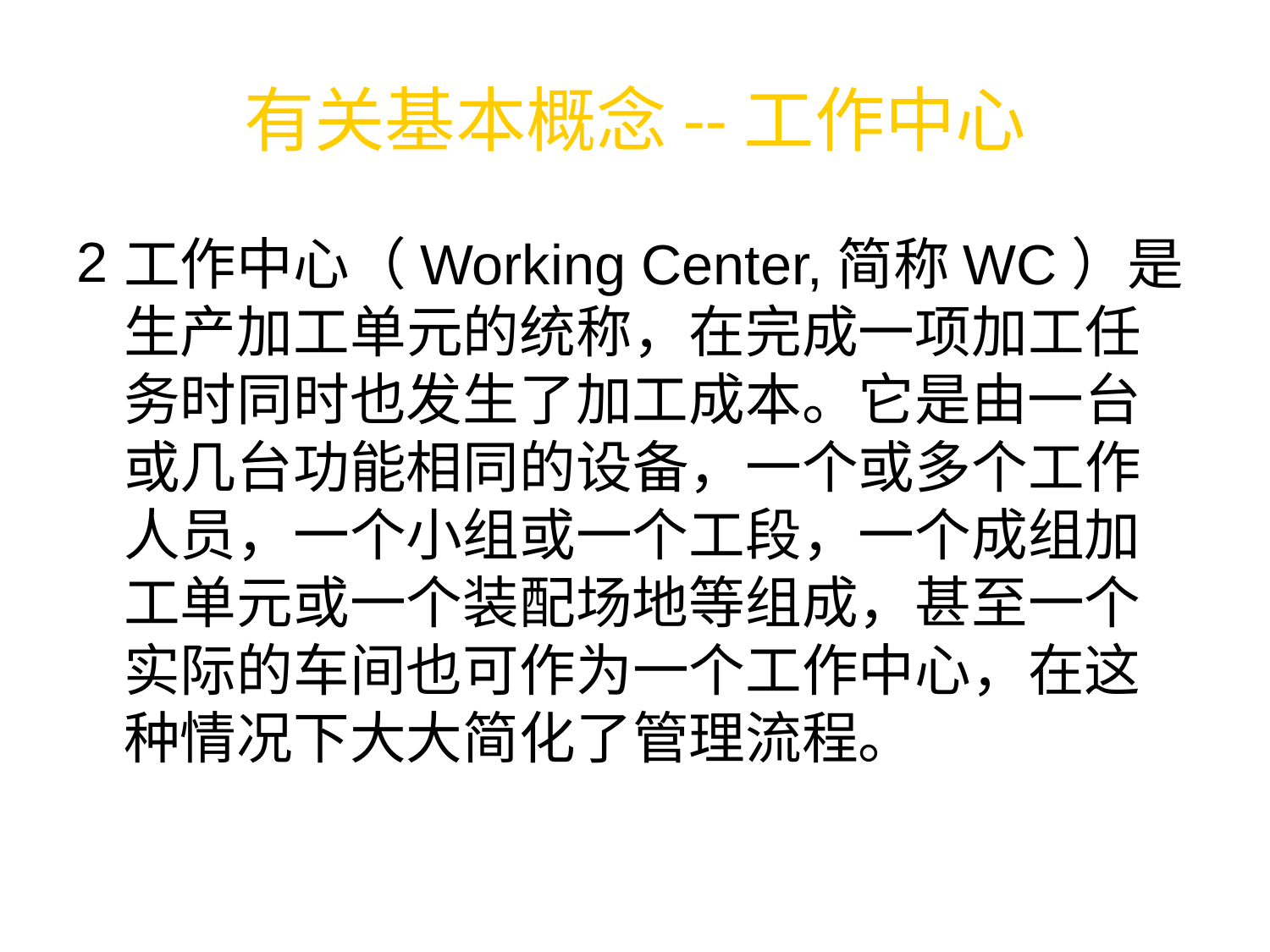

# 有关基本概念--工作中心
工作中心（Working Center,简称WC）是生产加工单元的统称，在完成一项加工任务时同时也发生了加工成本。它是由一台或几台功能相同的设备，一个或多个工作人员，一个小组或一个工段，一个成组加工单元或一个装配场地等组成，甚至一个实际的车间也可作为一个工作中心，在这种情况下大大简化了管理流程。